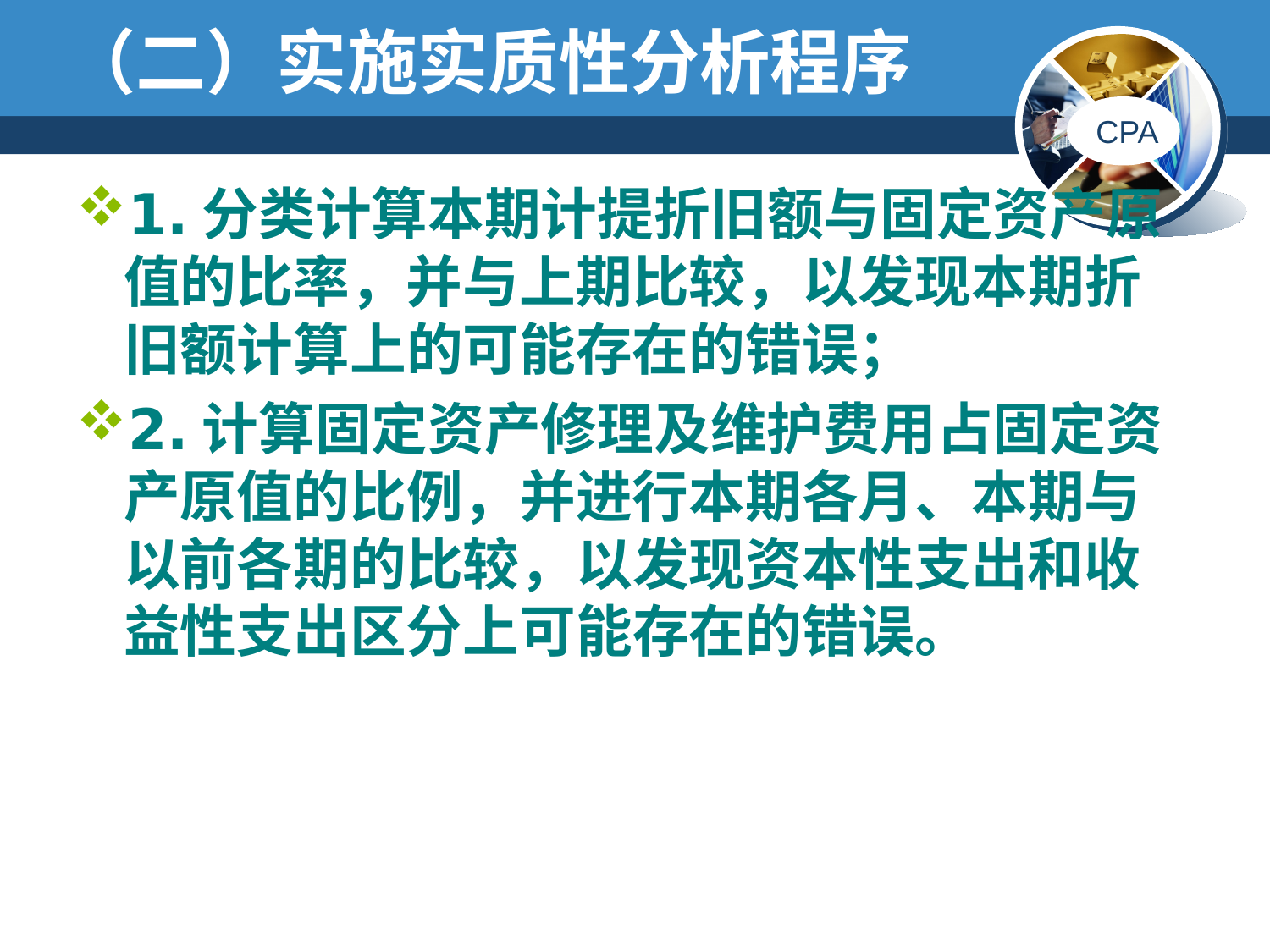

# （二）实施实质性分析程序
1.分类计算本期计提折旧额与固定资产原值的比率，并与上期比较，以发现本期折旧额计算上的可能存在的错误；
2.计算固定资产修理及维护费用占固定资产原值的比例，并进行本期各月、本期与以前各期的比较，以发现资本性支出和收益性支出区分上可能存在的错误。